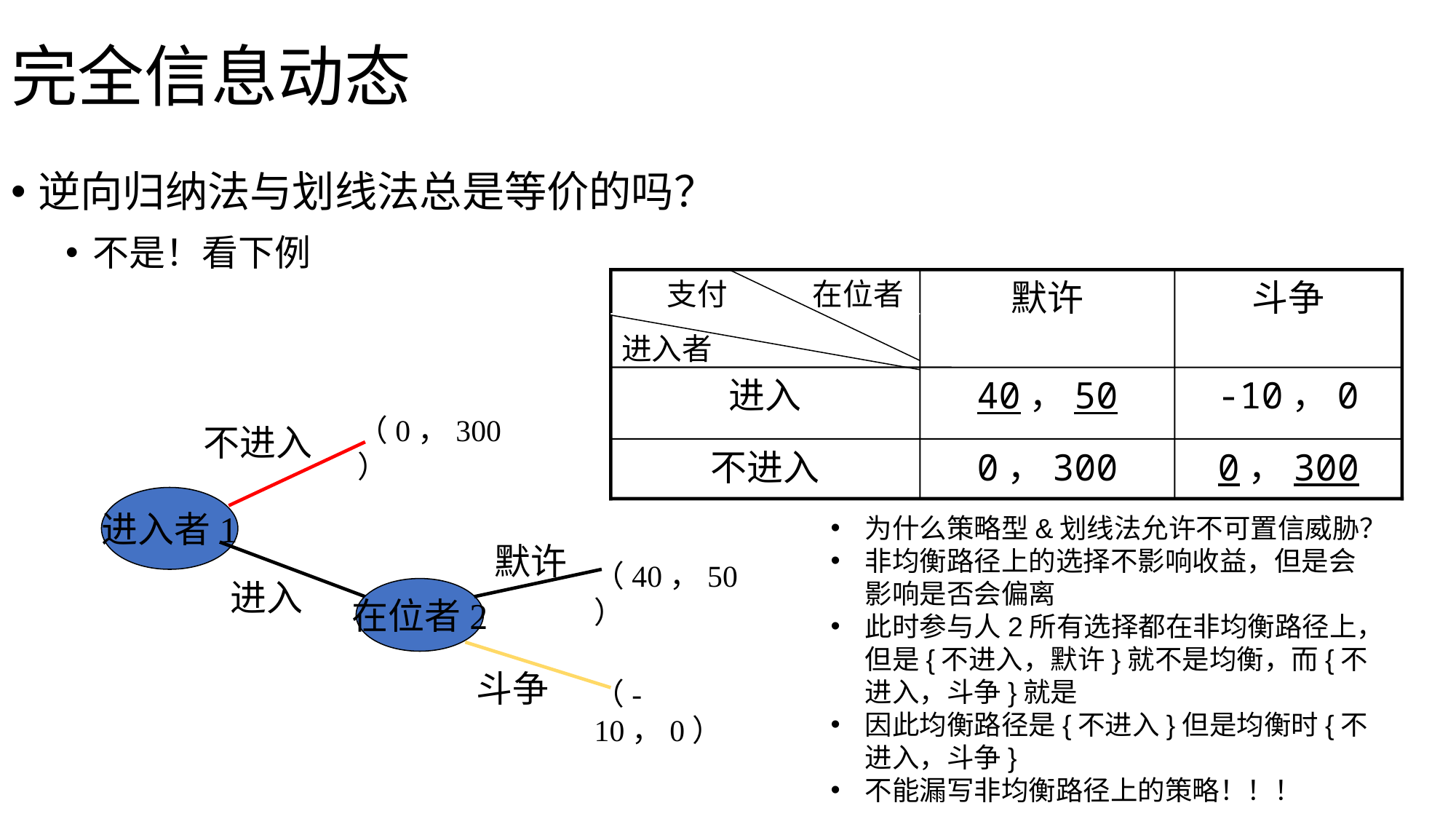

# 完全信息动态
逆向归纳法与划线法总是等价的吗？
不是！看下例

默许

斗争

进入

40，50
-10，0
不进入

0，300
0，300

支付

在位者

进入者
（0，300）
不进入

进入者1
默许

（40，50）
进入

在位者2

斗争
（-10，0）
为什么策略型&划线法允许不可置信威胁？
非均衡路径上的选择不影响收益，但是会影响是否会偏离
此时参与人2所有选择都在非均衡路径上，但是{不进入，默许}就不是均衡，而{不进入，斗争}就是
因此均衡路径是{不进入}但是均衡时{不进入，斗争}
不能漏写非均衡路径上的策略！！！